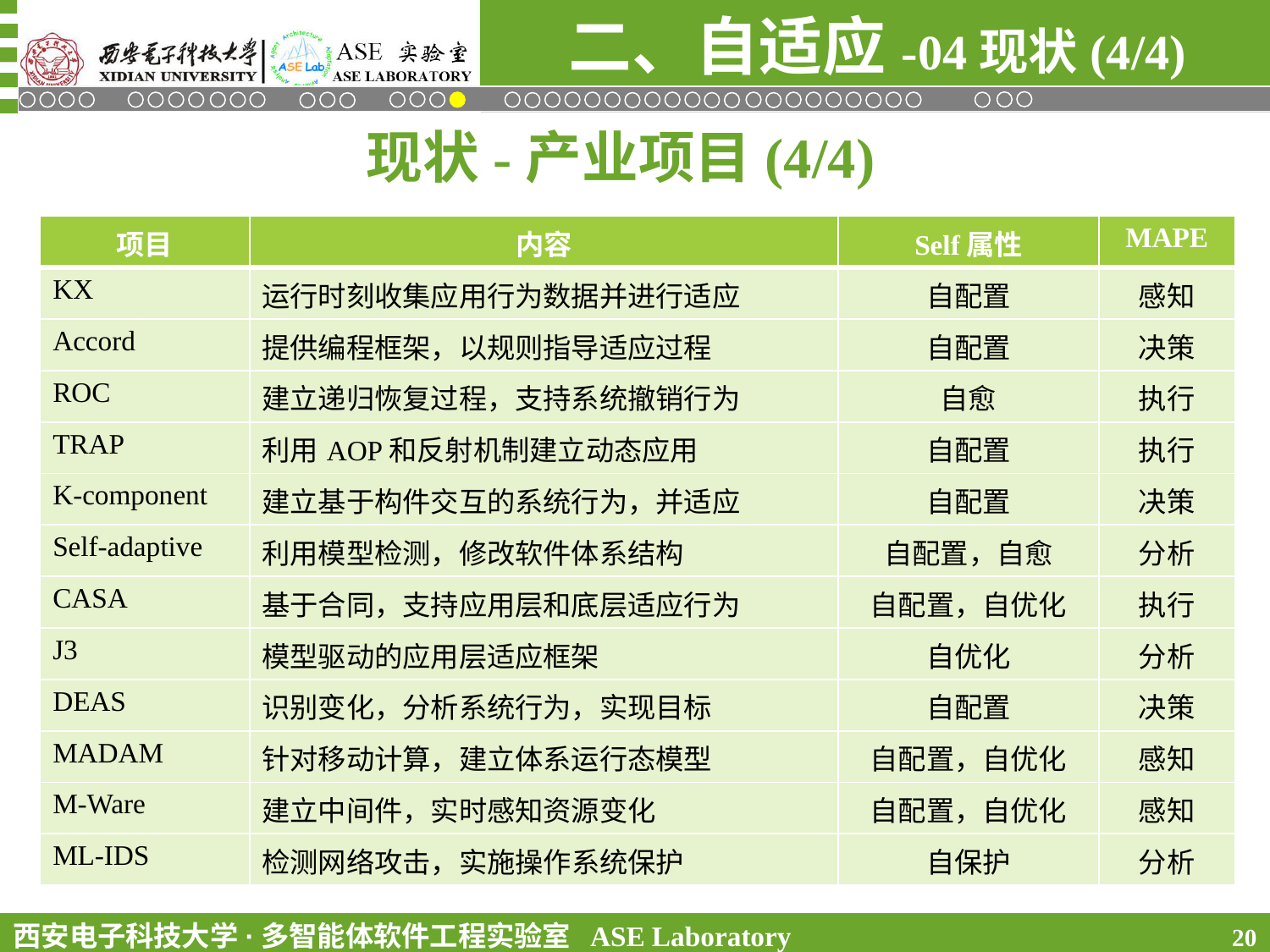

二、自适应-04现状(4/4)

现状-产业项目(4/4)
| 项目 | 内容 | Self属性 | MAPE |
| --- | --- | --- | --- |
| KX | 运行时刻收集应用行为数据并进行适应 | 自配置 | 感知 |
| Accord | 提供编程框架，以规则指导适应过程 | 自配置 | 决策 |
| ROC | 建立递归恢复过程，支持系统撤销行为 | 自愈 | 执行 |
| TRAP | 利用AOP和反射机制建立动态应用 | 自配置 | 执行 |
| K-component | 建立基于构件交互的系统行为，并适应 | 自配置 | 决策 |
| Self-adaptive | 利用模型检测，修改软件体系结构 | 自配置，自愈 | 分析 |
| CASA | 基于合同，支持应用层和底层适应行为 | 自配置，自优化 | 执行 |
| J3 | 模型驱动的应用层适应框架 | 自优化 | 分析 |
| DEAS | 识别变化，分析系统行为，实现目标 | 自配置 | 决策 |
| MADAM | 针对移动计算，建立体系运行态模型 | 自配置，自优化 | 感知 |
| M-Ware | 建立中间件，实时感知资源变化 | 自配置，自优化 | 感知 |
| ML-IDS | 检测网络攻击，实施操作系统保护 | 自保护 | 分析 |
20